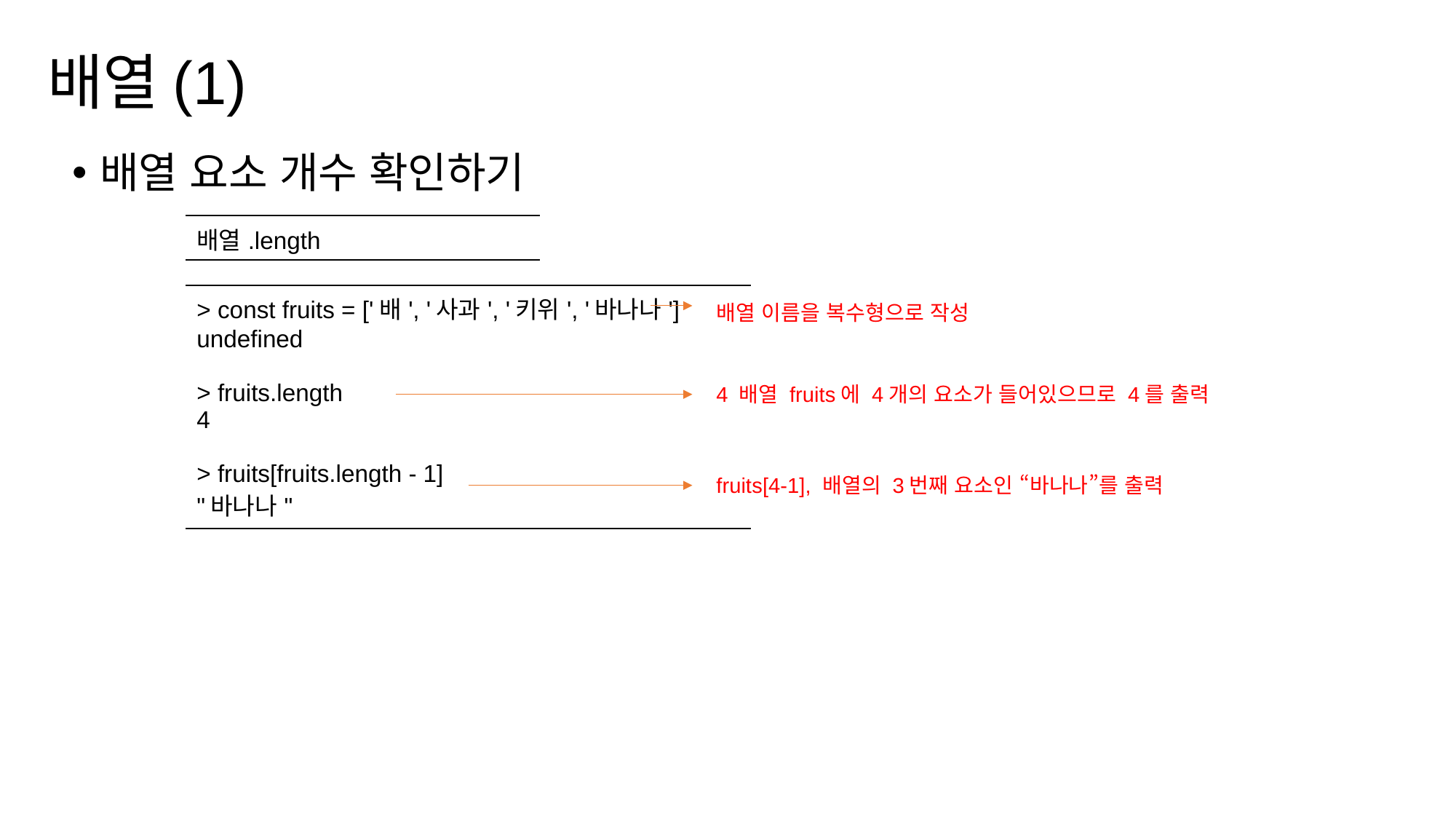

배열(1)
배열 요소 개수 확인하기
| 배열.length |
| --- |
| > const fruits = ['배', '사과', '키위', '바나나'] undefined > fruits.length 4 > fruits[fruits.length - 1] "바나나" |
| --- |
배열 이름을 복수형으로 작성
4 배열 fruits에 4개의 요소가 들어있으므로 4를 출력
fruits[4-1], 배열의 3번째 요소인 “바나나”를 출력